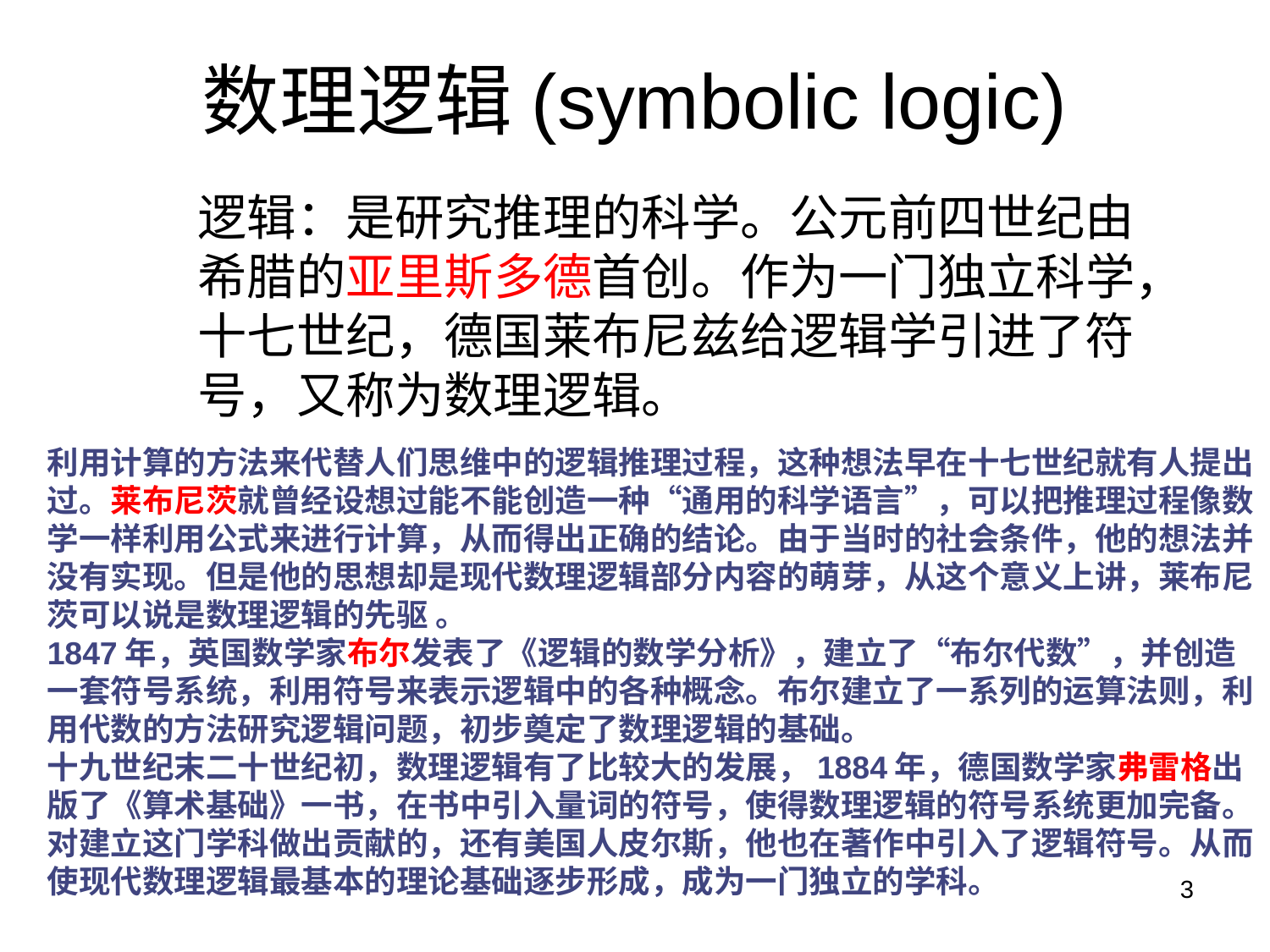

# 数理逻辑(symbolic logic)
逻辑：是研究推理的科学。公元前四世纪由希腊的亚里斯多德首创。作为一门独立科学，十七世纪，德国莱布尼兹给逻辑学引进了符号，又称为数理逻辑。
利用计算的方法来代替人们思维中的逻辑推理过程，这种想法早在十七世纪就有人提出过。莱布尼茨就曾经设想过能不能创造一种“通用的科学语言”，可以把推理过程像数学一样利用公式来进行计算，从而得出正确的结论。由于当时的社会条件，他的想法并没有实现。但是他的思想却是现代数理逻辑部分内容的萌芽，从这个意义上讲，莱布尼茨可以说是数理逻辑的先驱 。
1847年，英国数学家布尔发表了《逻辑的数学分析》，建立了“布尔代数”，并创造一套符号系统，利用符号来表示逻辑中的各种概念。布尔建立了一系列的运算法则，利用代数的方法研究逻辑问题，初步奠定了数理逻辑的基础。
十九世纪末二十世纪初，数理逻辑有了比较大的发展，1884年，德国数学家弗雷格出版了《算术基础》一书，在书中引入量词的符号，使得数理逻辑的符号系统更加完备。对建立这门学科做出贡献的，还有美国人皮尔斯，他也在著作中引入了逻辑符号。从而使现代数理逻辑最基本的理论基础逐步形成，成为一门独立的学科。
3